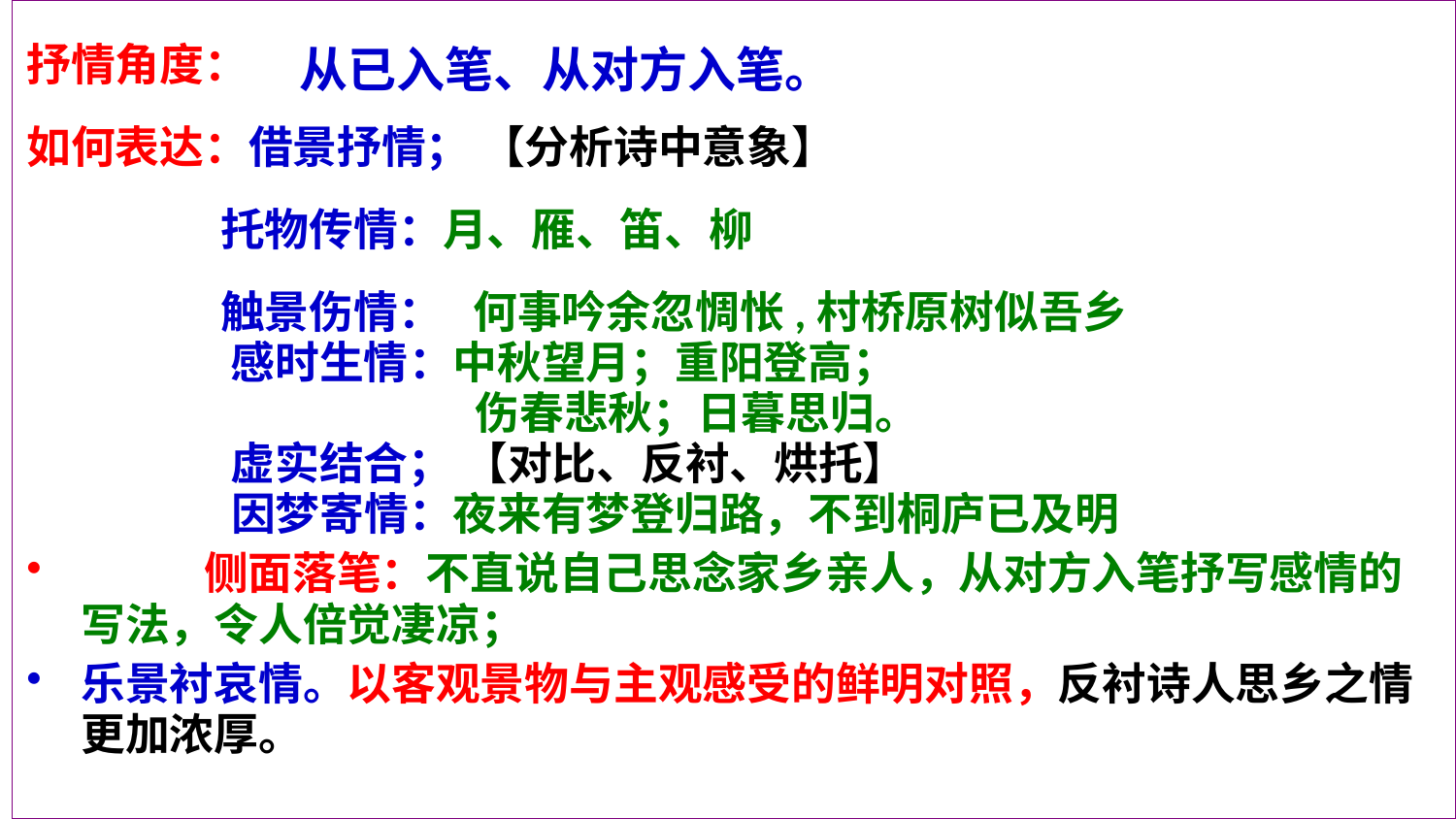

抒情角度：
如何表达：借景抒情； 【分析诗中意象】
                  托物传情：月、雁、笛、柳
                  触景伤情：   何事吟余忽惆怅,村桥原树似吾乡
　　　       感时生情：中秋望月；重阳登高；
                                           伤春悲秋；日暮思归。
　　　       虚实结合； 【对比、反衬、烘托】
　　　       因梦寄情：夜来有梦登归路，不到桐庐已及明
           侧面落笔：不直说自己思念家乡亲人，从对方入笔抒写感情的写法，令人倍觉凄凉；
乐景衬哀情。以客观景物与主观感受的鲜明对照，反衬诗人思乡之情更加浓厚。

从已入笔、从对方入笔。